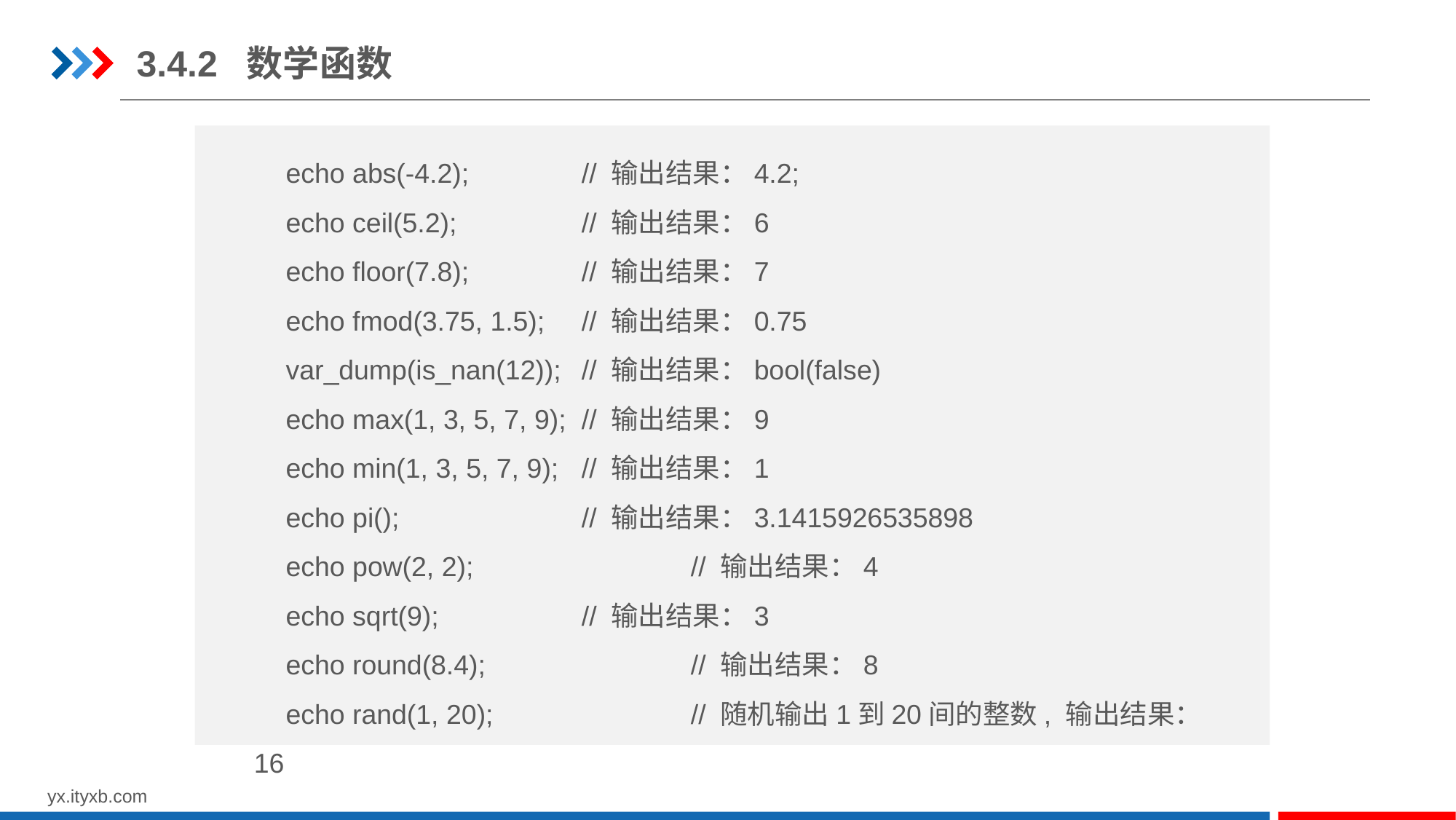

3.4.2  数学函数

echo abs(-4.2);		// 输出结果：4.2;
echo ceil(5.2);	   	// 输出结果：6
echo floor(7.8);	   	// 输出结果：7
echo fmod(3.75, 1.5);	// 输出结果：0.75
var_dump(is_nan(12)); 	// 输出结果：bool(false)
echo max(1, 3, 5, 7, 9); 	// 输出结果：9
echo min(1, 3, 5, 7, 9); 	// 输出结果：1
echo pi();		// 输出结果：3.1415926535898
echo pow(2, 2);		// 输出结果：4
echo sqrt(9); 		// 输出结果：3
echo round(8.4);		// 输出结果：8
echo rand(1, 20);	   	// 随机输出1到20间的整数, 输出结果：16